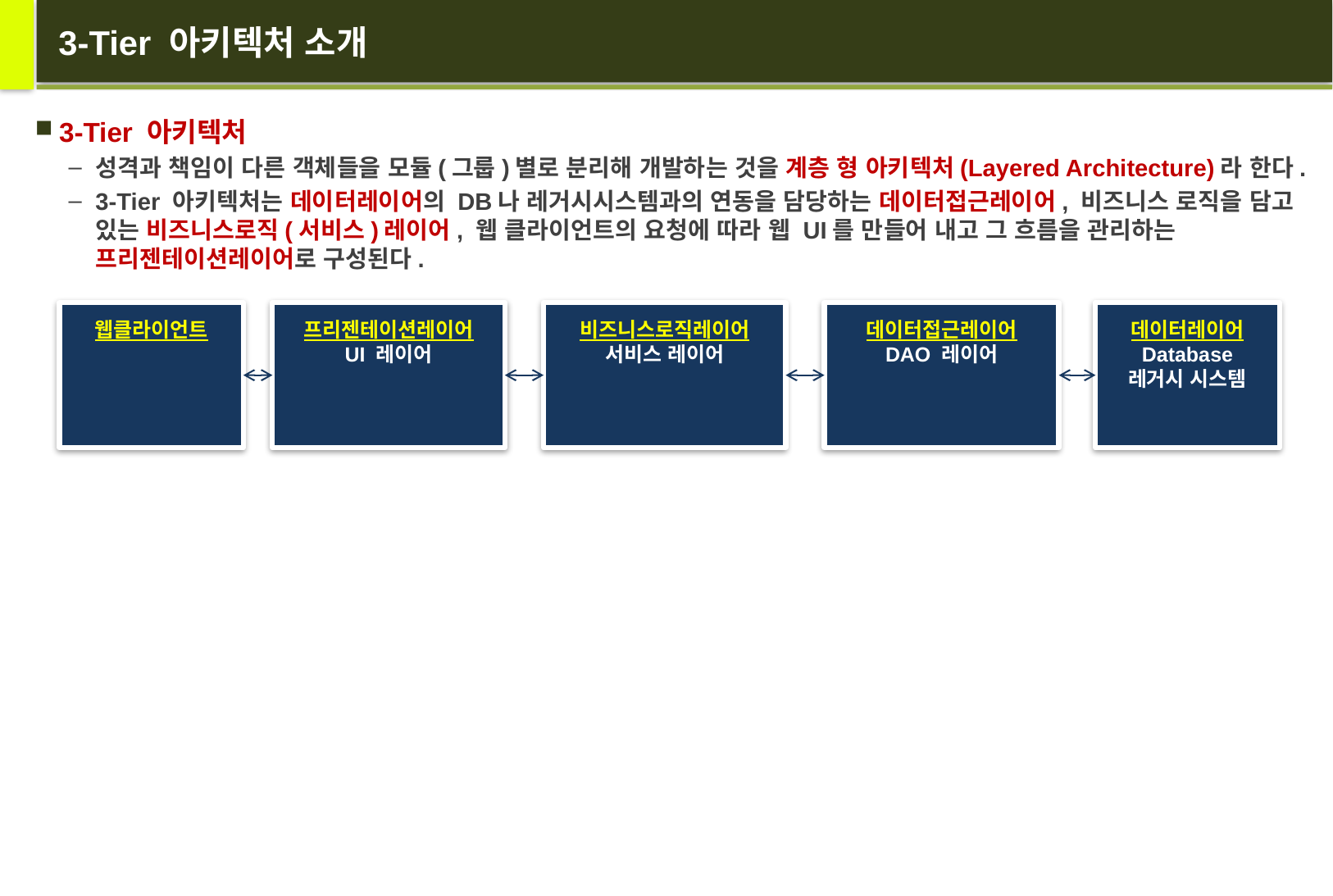

# 3-Tier 아키텍처 소개
3-Tier 아키텍처
성격과 책임이 다른 객체들을 모듈(그룹)별로 분리해 개발하는 것을 계층 형 아키텍처(Layered Architecture)라 한다.
3-Tier 아키텍처는 데이터레이어의 DB나 레거시시스템과의 연동을 담당하는 데이터접근레이어, 비즈니스 로직을 담고 있는 비즈니스로직(서비스)레이어, 웹 클라이언트의 요청에 따라 웹 UI를 만들어 내고 그 흐름을 관리하는 프리젠테이션레이어로 구성된다.

웹클라이언트
프리젠테이션레이어
UI 레이어
비즈니스로직레이어
서비스 레이어
데이터접근레이어
DAO 레이어
데이터레이어
Database
레거시 시스템